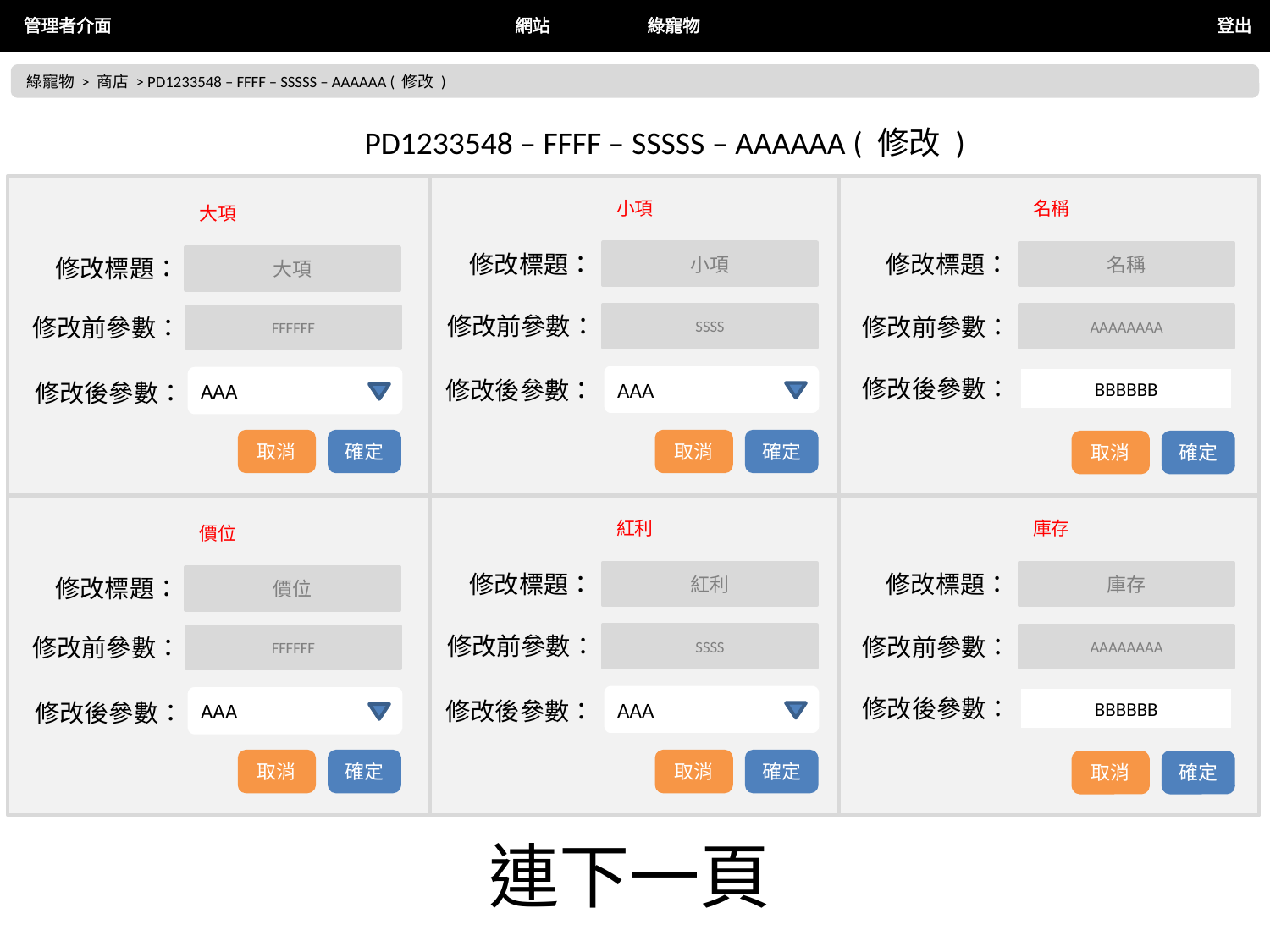

綠寵物
網站
登出
管理者介面
綠寵物
網站
登出
管理者介面
綠寵物 > 商店 > PD1233548 – FFFF – SSSSS – AAAAAA ( 修改 )
PD1233548 – FFFF – SSSSS – AAAAAA ( 修改 )

小項
名稱
大項
修改標題：
小項
修改標題：
名稱
修改標題：
大項
修改前參數：
SSSS
修改前參數：
AAAAAAAA
修改前參數：
FFFFFF
AAA
AAA
修改後參數：
BBBBBB
修改後參數：
修改後參數：

取消
確定
取消
確定
取消
確定

紅利
庫存
價位
修改標題：
紅利
修改標題：
庫存
修改標題：
價位
修改前參數：
SSSS
修改前參數：
AAAAAAAA
修改前參數：
FFFFFF
AAA
AAA
修改後參數：
BBBBBB
修改後參數：
修改後參數：

取消
確定
取消
確定
取消
確定
連下一頁